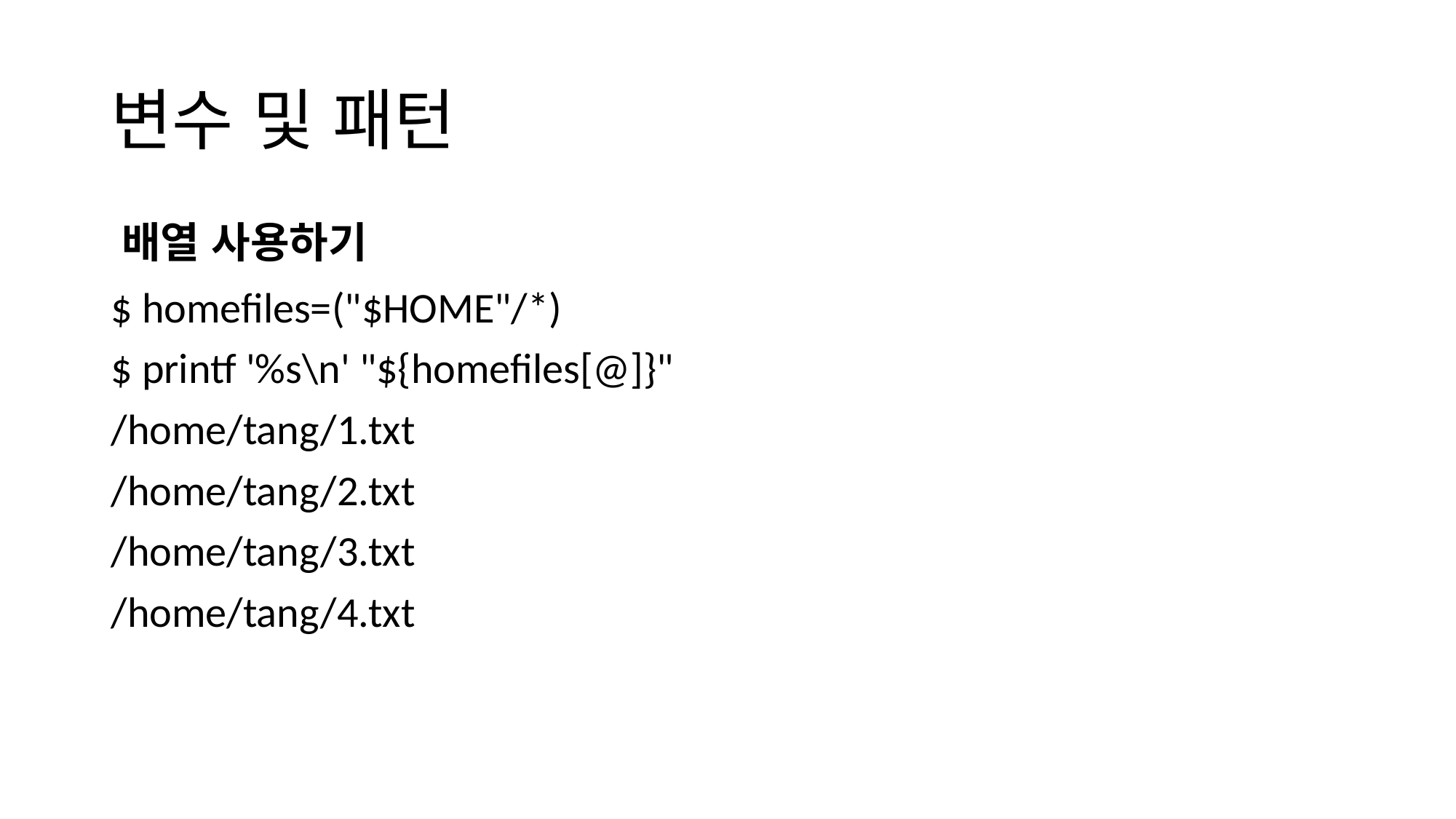

# 변수 및 패턴
배열 사용하기
$ homefiles=("$HOME"/*)
$ printf '%s\n' "${homefiles[@]}"
/home/tang/1.txt
/home/tang/2.txt
/home/tang/3.txt
/home/tang/4.txt